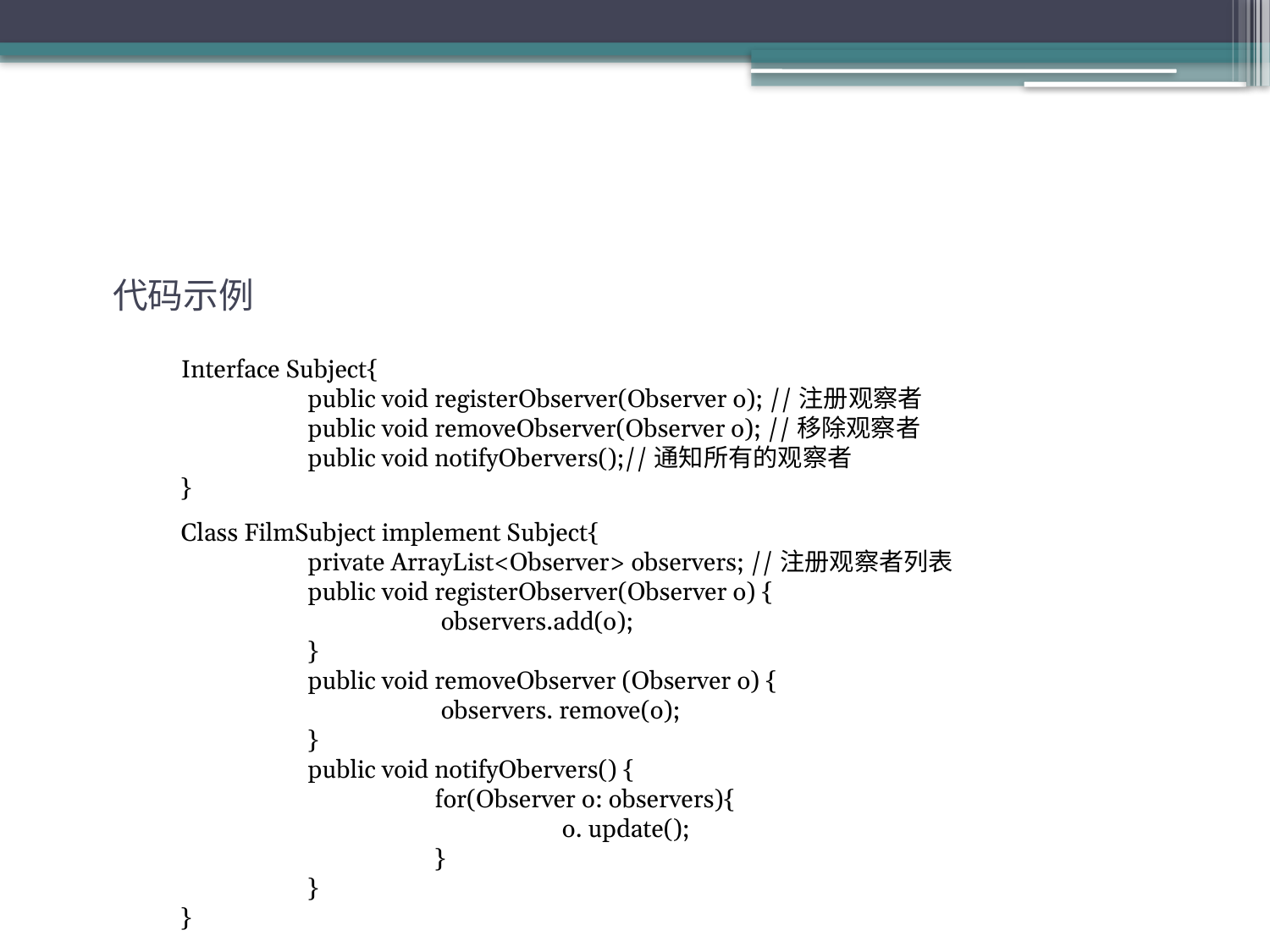

代码示例
Interface Subject{
	public void registerObserver(Observer o); //注册观察者
	public void removeObserver(Observer o); //移除观察者
	public void notifyObervers();//通知所有的观察者
}
Class FilmSubject implement Subject{
	private ArrayList<Observer> observers; //注册观察者列表
	public void registerObserver(Observer o) {
		 observers.add(o);
	}
	public void removeObserver (Observer o) {
		 observers. remove(o);
	}
	public void notifyObervers() {
		for(Observer o: observers){
		 	o. update();
		}
	}
}